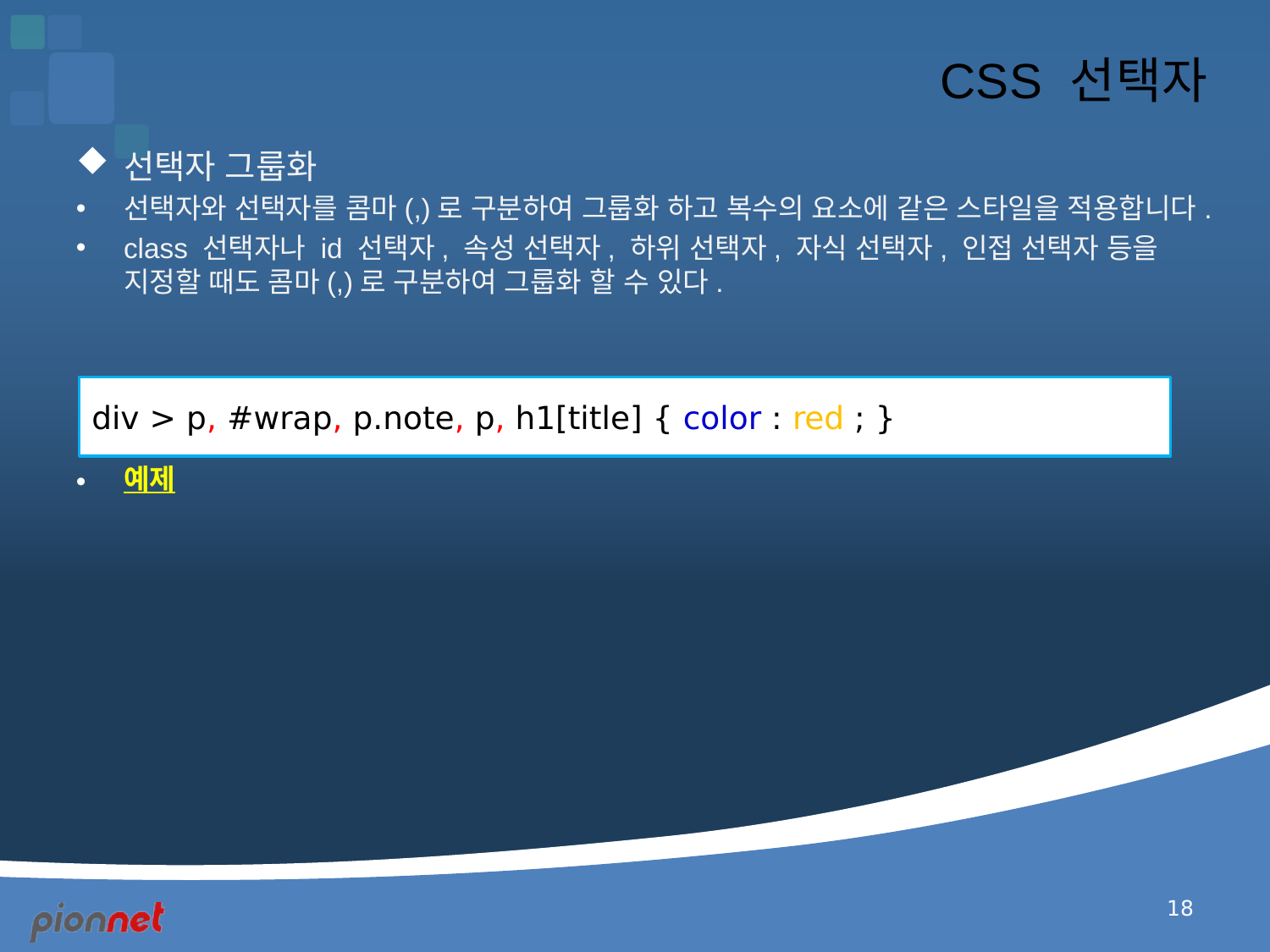

# CSS 선택자
선택자 그룹화
선택자와 선택자를 콤마(,)로 구분하여 그룹화 하고 복수의 요소에 같은 스타일을 적용합니다.
class 선택자나 id 선택자, 속성 선택자, 하위 선택자, 자식 선택자, 인접 선택자 등을 지정할 때도 콤마(,)로 구분하여 그룹화 할 수 있다.

예제

div > p, #wrap, p.note, p, h1[title] { color : red ; }
18